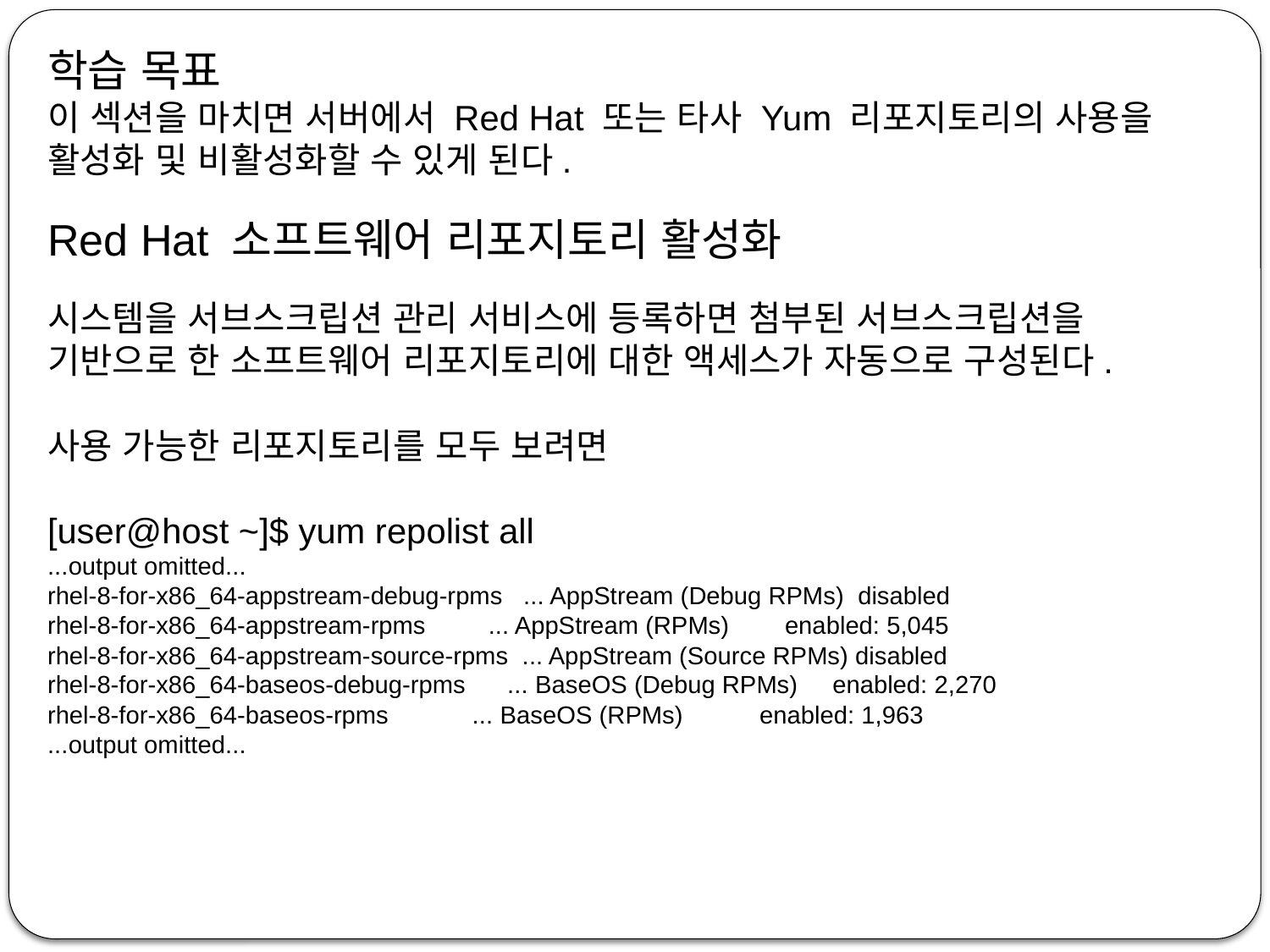

학습 목표
이 섹션을 마치면 서버에서 Red Hat 또는 타사 Yum 리포지토리의 사용을 활성화 및 비활성화할 수 있게 된다.

Red Hat 소프트웨어 리포지토리 활성화

시스템을 서브스크립션 관리 서비스에 등록하면 첨부된 서브스크립션을 기반으로 한 소프트웨어 리포지토리에 대한 액세스가 자동으로 구성된다.

사용 가능한 리포지토리를 모두 보려면

[user@host ~]$ yum repolist all
...output omitted...
rhel-8-for-x86_64-appstream-debug-rpms   ... AppStream (Debug RPMs)  disabled
rhel-8-for-x86_64-appstream-rpms         ... AppStream (RPMs)        enabled: 5,045
rhel-8-for-x86_64-appstream-source-rpms  ... AppStream (Source RPMs) disabled
rhel-8-for-x86_64-baseos-debug-rpms      ... BaseOS (Debug RPMs)     enabled: 2,270
rhel-8-for-x86_64-baseos-rpms            ... BaseOS (RPMs)           enabled: 1,963
...output omitted...